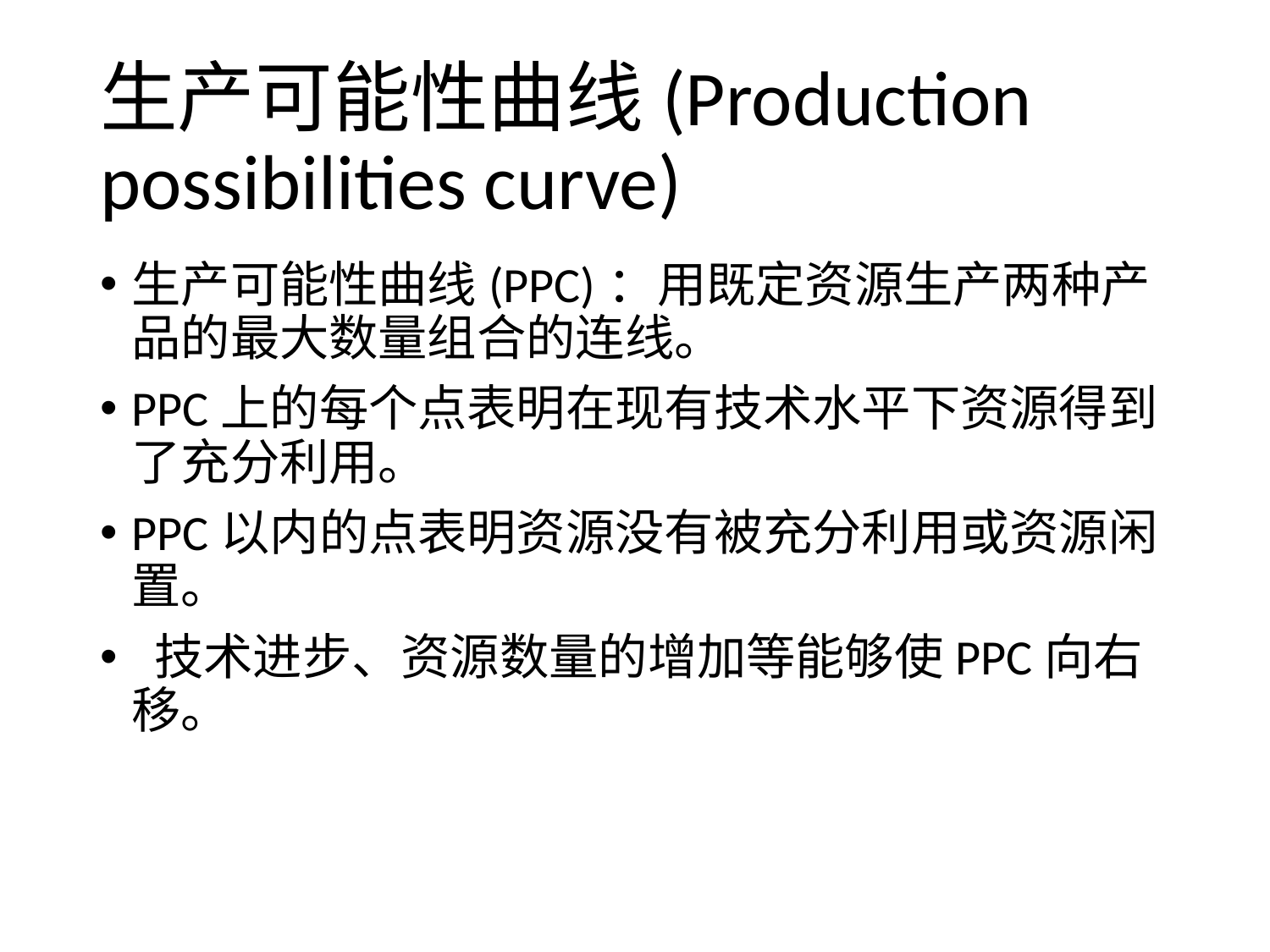

# 生产可能性曲线(Production possibilities curve)
生产可能性曲线(PPC)：用既定资源生产两种产品的最大数量组合的连线。
PPC上的每个点表明在现有技术水平下资源得到了充分利用。
PPC以内的点表明资源没有被充分利用或资源闲置。
 技术进步、资源数量的增加等能够使PPC向右移。